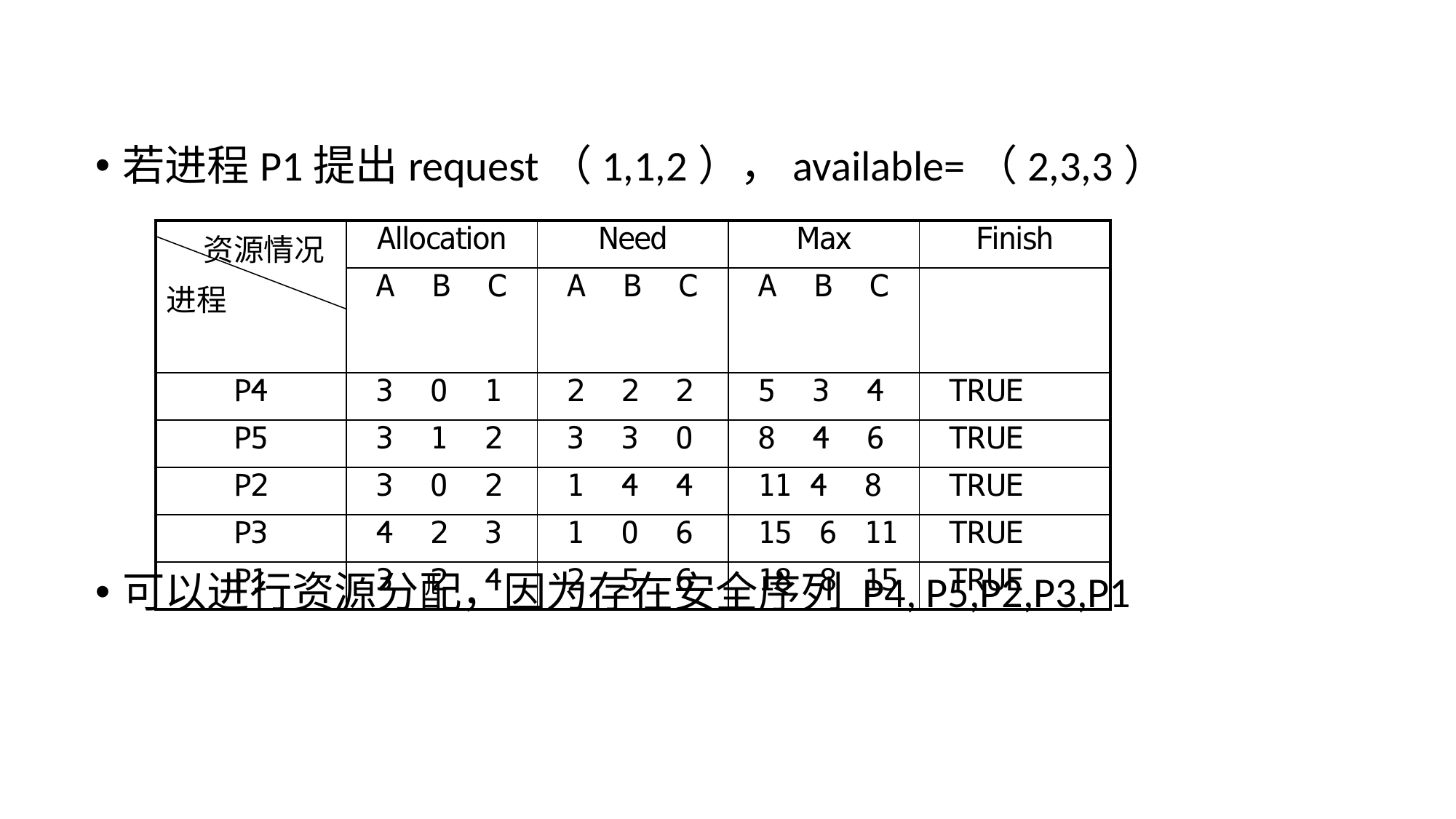

若进程P1提出request（1,1,2），available=（2,3,3）

可以进行资源分配，因为存在安全序列 P4, P5,P2,P3,P1
| 资源情况 进程 | Allocation | Need | Max | Finish |
| --- | --- | --- | --- | --- |
|  | A B C | A B C | A B C |  |
| P4 | 3 0 1 | 2 2 2 | 5 3 4 | TRUE |
| P5 | 3 1 2 | 3 3 0 | 8 4 6 | TRUE |
| P2 | 3 0 2 | 1 4 4 | 11 4 8 | TRUE |
| P3 | 4 2 3 | 1 0 6 | 15 6 11 | TRUE |
| P1 | 3 2 4 | 2 5 6 | 18 8 15 | TRUE |